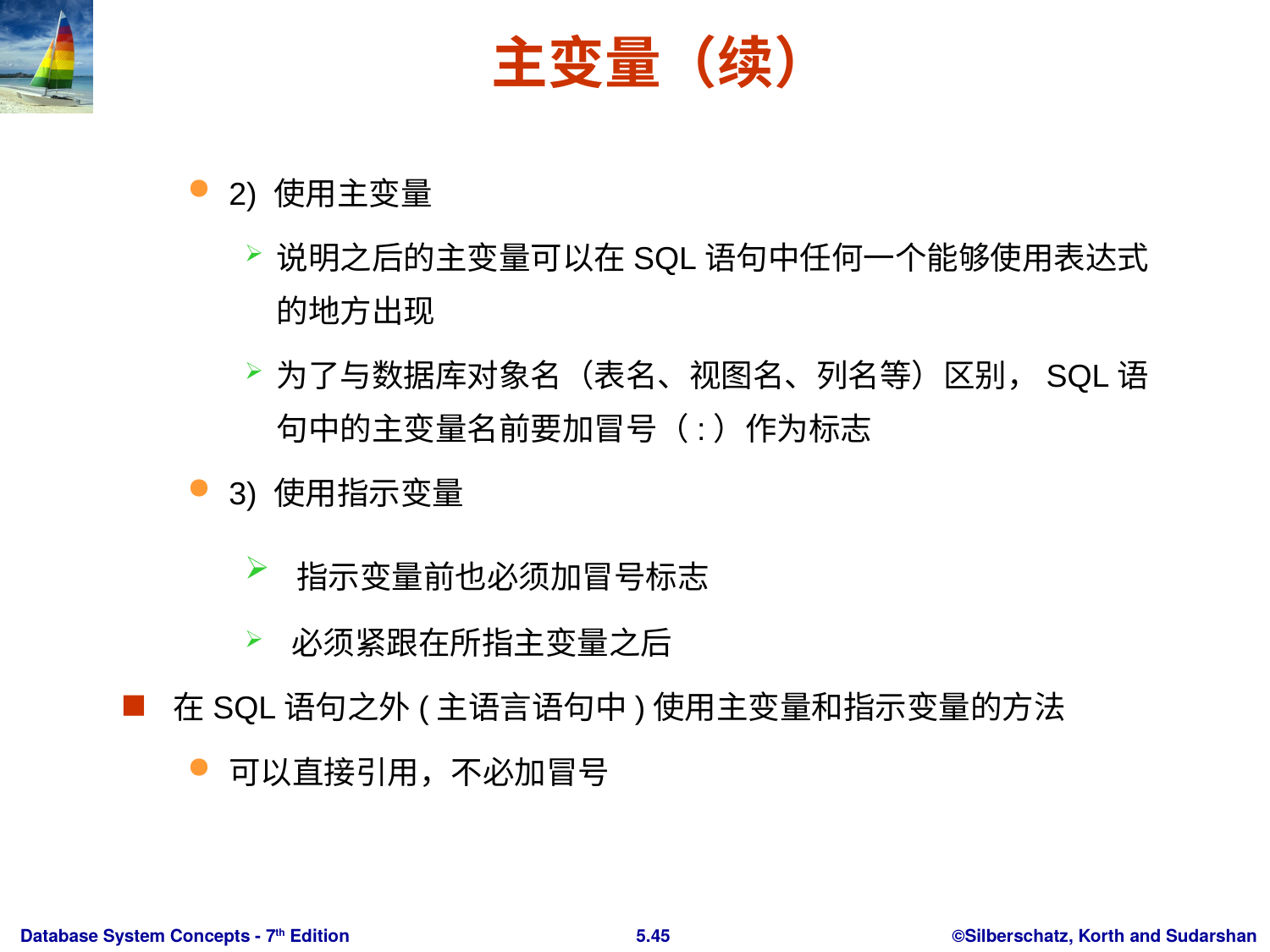

# 主变量（续）
2) 使用主变量
说明之后的主变量可以在SQL语句中任何一个能够使用表达式的地方出现
为了与数据库对象名（表名、视图名、列名等）区别，SQL语句中的主变量名前要加冒号（:）作为标志
3) 使用指示变量
 指示变量前也必须加冒号标志
 必须紧跟在所指主变量之后
在SQL语句之外(主语言语句中)使用主变量和指示变量的方法
可以直接引用，不必加冒号